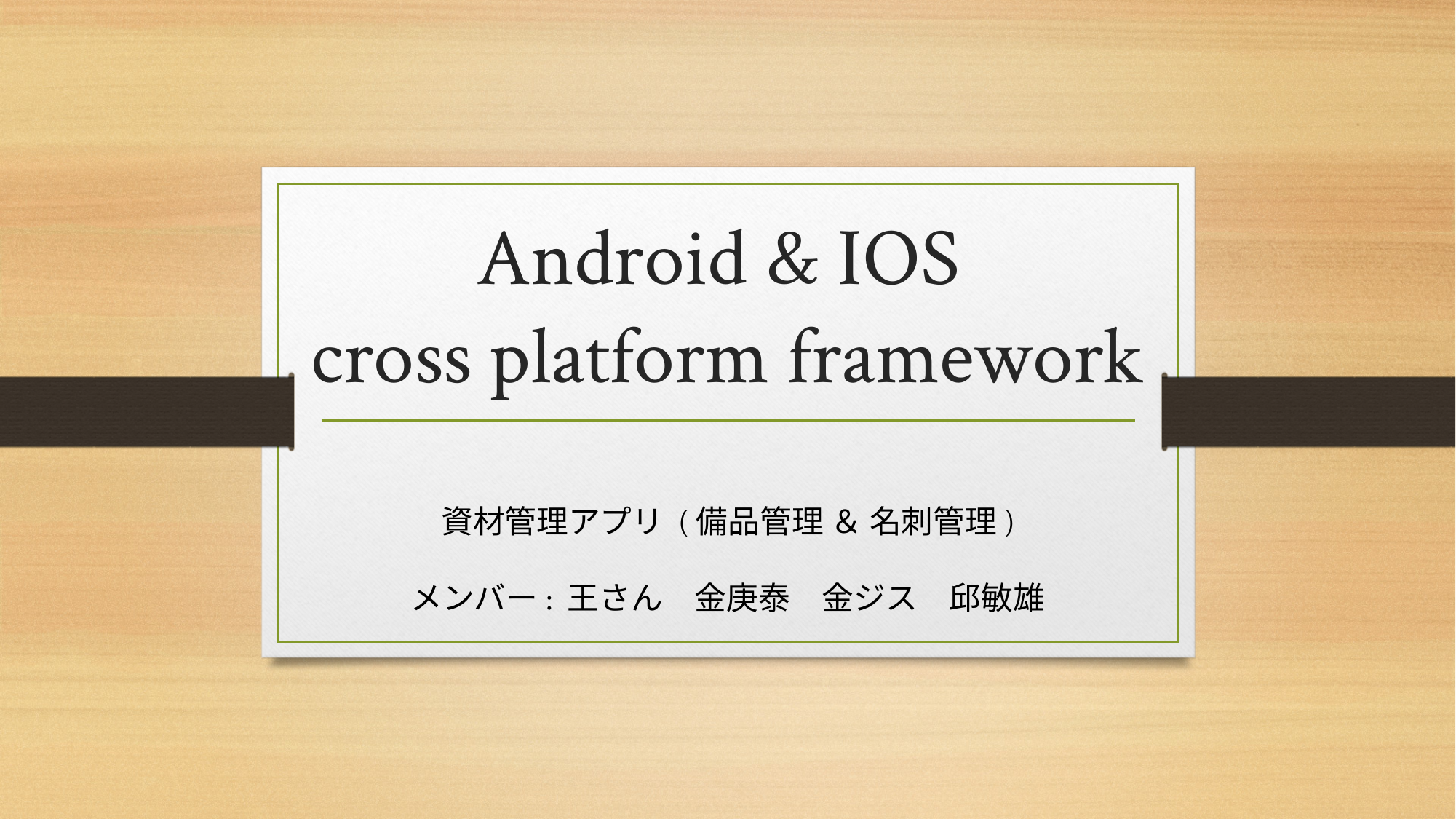

# Android & IOS cross platform framework
資材管理アプリ (備品管理 ＆ 名刺管理)
メンバー: 王さん　金庚泰　金ジス　邱敏雄